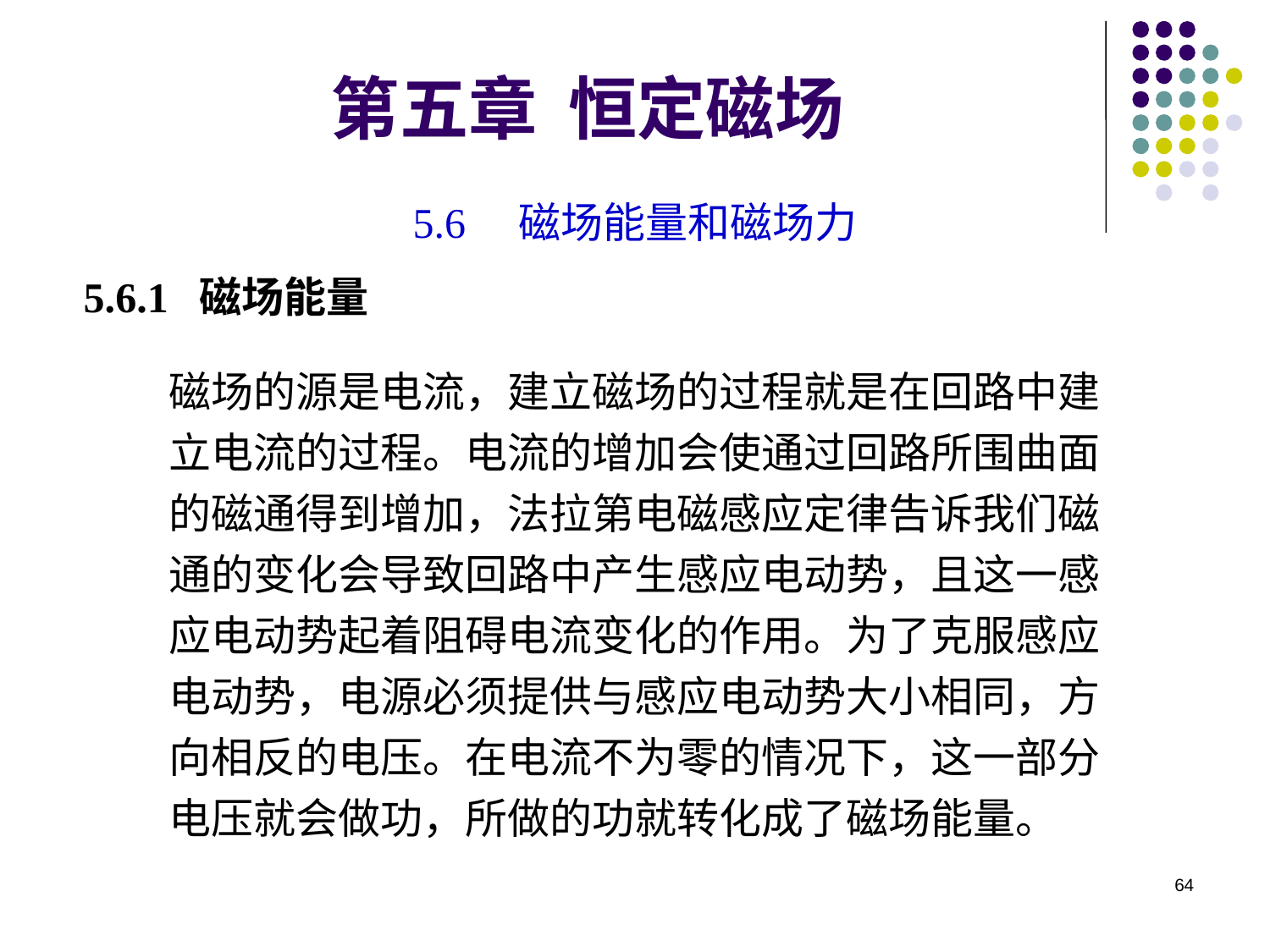

第五章  恒定磁场
5.6    磁场能量和磁场力
5.6.1  磁场能量
磁场的源是电流，建立磁场的过程就是在回路中建立电流的过程。电流的增加会使通过回路所围曲面的磁通得到增加，法拉第电磁感应定律告诉我们磁通的变化会导致回路中产生感应电动势，且这一感应电动势起着阻碍电流变化的作用。为了克服感应电动势，电源必须提供与感应电动势大小相同，方向相反的电压。在电流不为零的情况下，这一部分电压就会做功，所做的功就转化成了磁场能量。
64